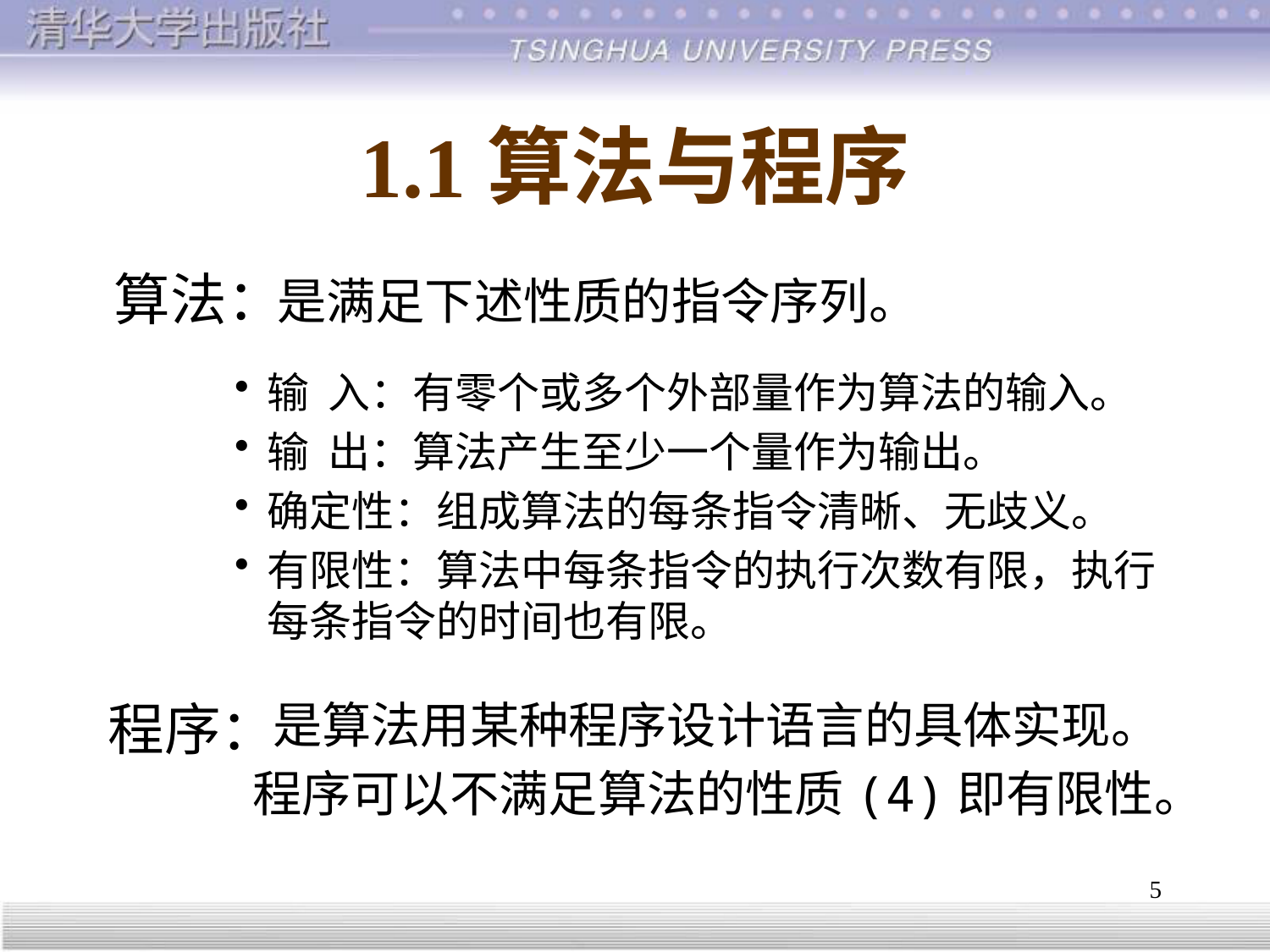

# 1.1	算法与程序
算法：
是满足下述性质的指令序列。
输  入：有零个或多个外部量作为算法的输入。
输  出：算法产生至少一个量作为输出。
确定性：组成算法的每条指令清晰、无歧义。
有限性：算法中每条指令的执行次数有限，执行每条指令的时间也有限。
程序：
是算法用某种程序设计语言的具体实现。
  程序可以不满足算法的性质(4)即有限性。

5